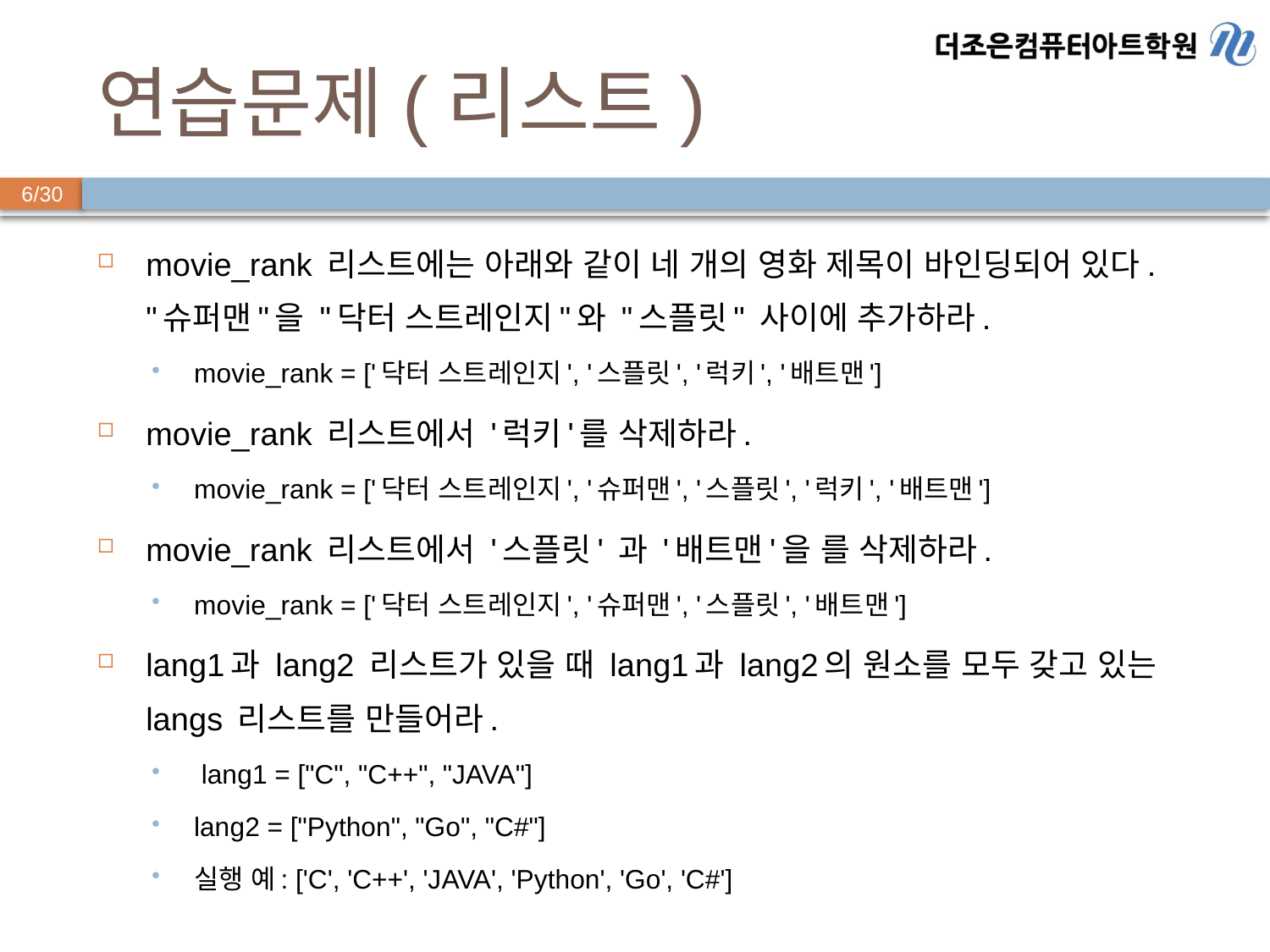

# 연습문제(리스트)
movie_rank 리스트에는 아래와 같이 네 개의 영화 제목이 바인딩되어 있다. "슈퍼맨"을 "닥터 스트레인지"와 "스플릿" 사이에 추가하라.
movie_rank = ['닥터 스트레인지', '스플릿', '럭키', '배트맨']
movie_rank 리스트에서 '럭키'를 삭제하라.
movie_rank = ['닥터 스트레인지', '슈퍼맨', '스플릿', '럭키', '배트맨']
movie_rank 리스트에서 '스플릿' 과 '배트맨'을 를 삭제하라.
movie_rank = ['닥터 스트레인지', '슈퍼맨', '스플릿', '배트맨']
lang1과 lang2 리스트가 있을 때 lang1과 lang2의 원소를 모두 갖고 있는 langs 리스트를 만들어라.
 lang1 = ["C", "C++", "JAVA"]
lang2 = ["Python", "Go", "C#"]
실행 예: ['C', 'C++', 'JAVA', 'Python', 'Go', 'C#']